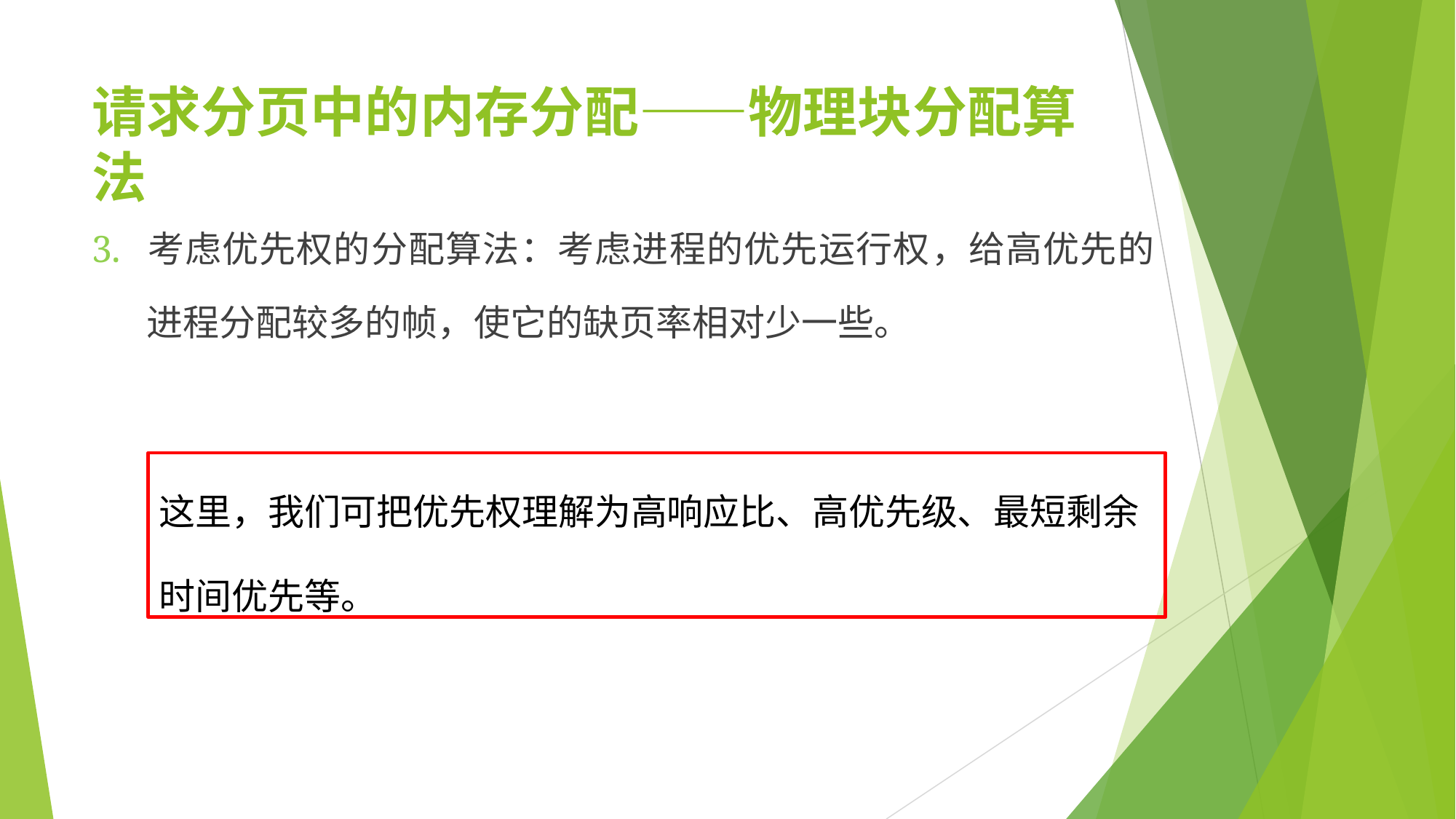

# 请求分页中的内存分配——物理块分配算法
3.	考虑优先权的分配算法：考虑进程的优先运行权，给高优先的
进程分配较多的帧，使它的缺页率相对少一些。

这里，我们可把优先权理解为高响应比、高优先级、最短剩余

时间优先等。